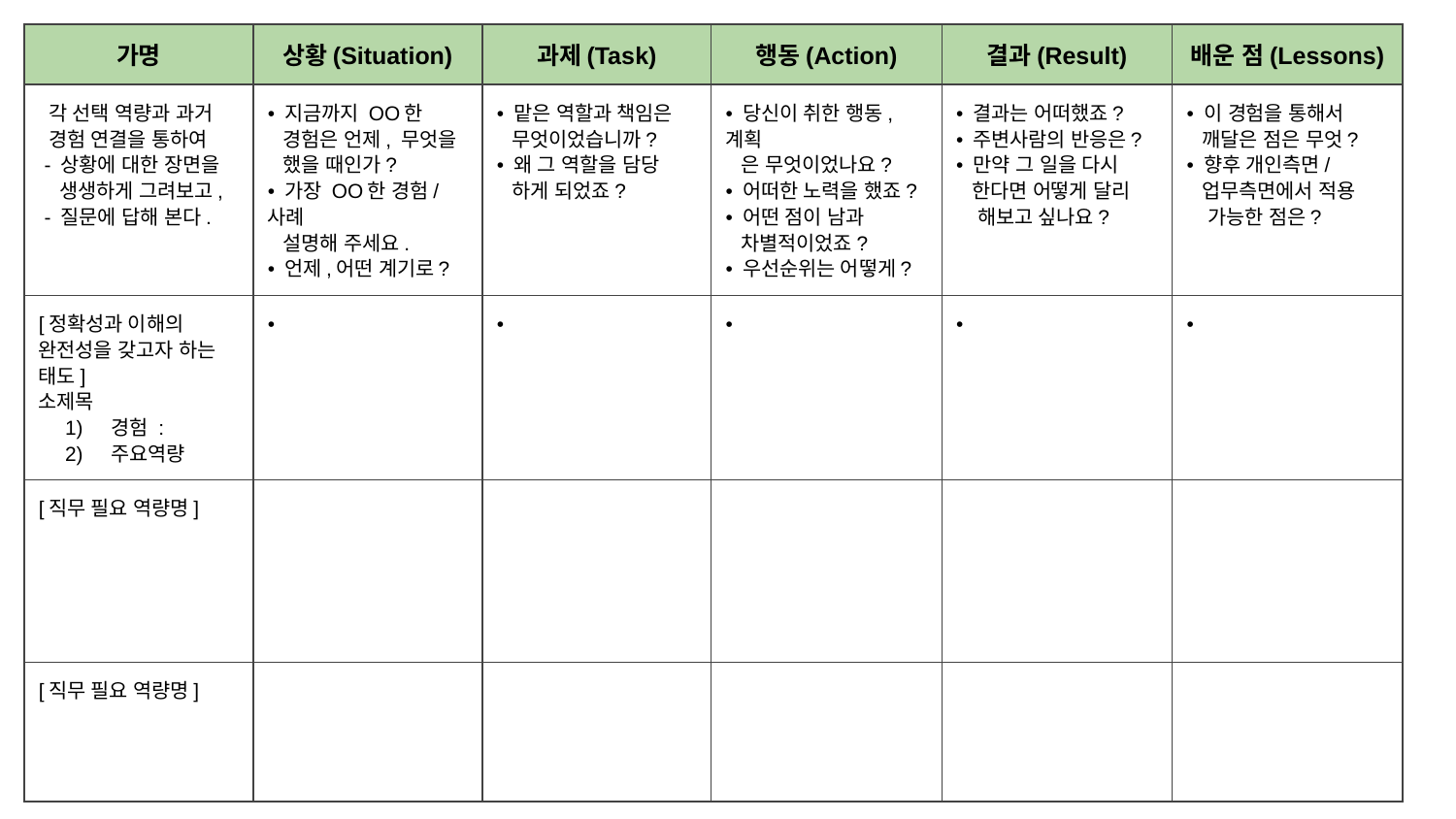

| 가명 | 상황(Situation) | 과제(Task) | 행동(Action) | 결과(Result) | 배운 점(Lessons) |
| --- | --- | --- | --- | --- | --- |
| 각 선택 역량과 과거 경험 연결을 통하여 - 상황에 대한 장면을 생생하게 그려보고, - 질문에 답해 본다. | • 지금까지 OO한 경험은 언제, 무엇을 했을 때인가? • 가장 OO한 경험/사례 설명해 주세요. • 언제,어떤 계기로? | • 맡은 역할과 책임은 무엇이었습니까? • 왜 그 역할을 담당 하게 되었죠? | • 당신이 취한 행동,계획 은 무엇이었나요? • 어떠한 노력을 했죠? • 어떤 점이 남과 차별적이었죠? • 우선순위는 어떻게? | • 결과는 어떠했죠? • 주변사람의 반응은? • 만약 그 일을 다시 한다면 어떻게 달리 해보고 싶나요? | • 이 경험을 통해서 깨달은 점은 무엇? • 향후 개인측면/ 업무측면에서 적용 가능한 점은? |
| [정확성과 이해의 완전성을 갖고자 하는 태도] 소제목 경험 : 주요역량 | • | • | • | • | • |
| [직무 필요 역량명] |  |  |  |  |  |
| [직무 필요 역량명] |  |  |  |  |  |